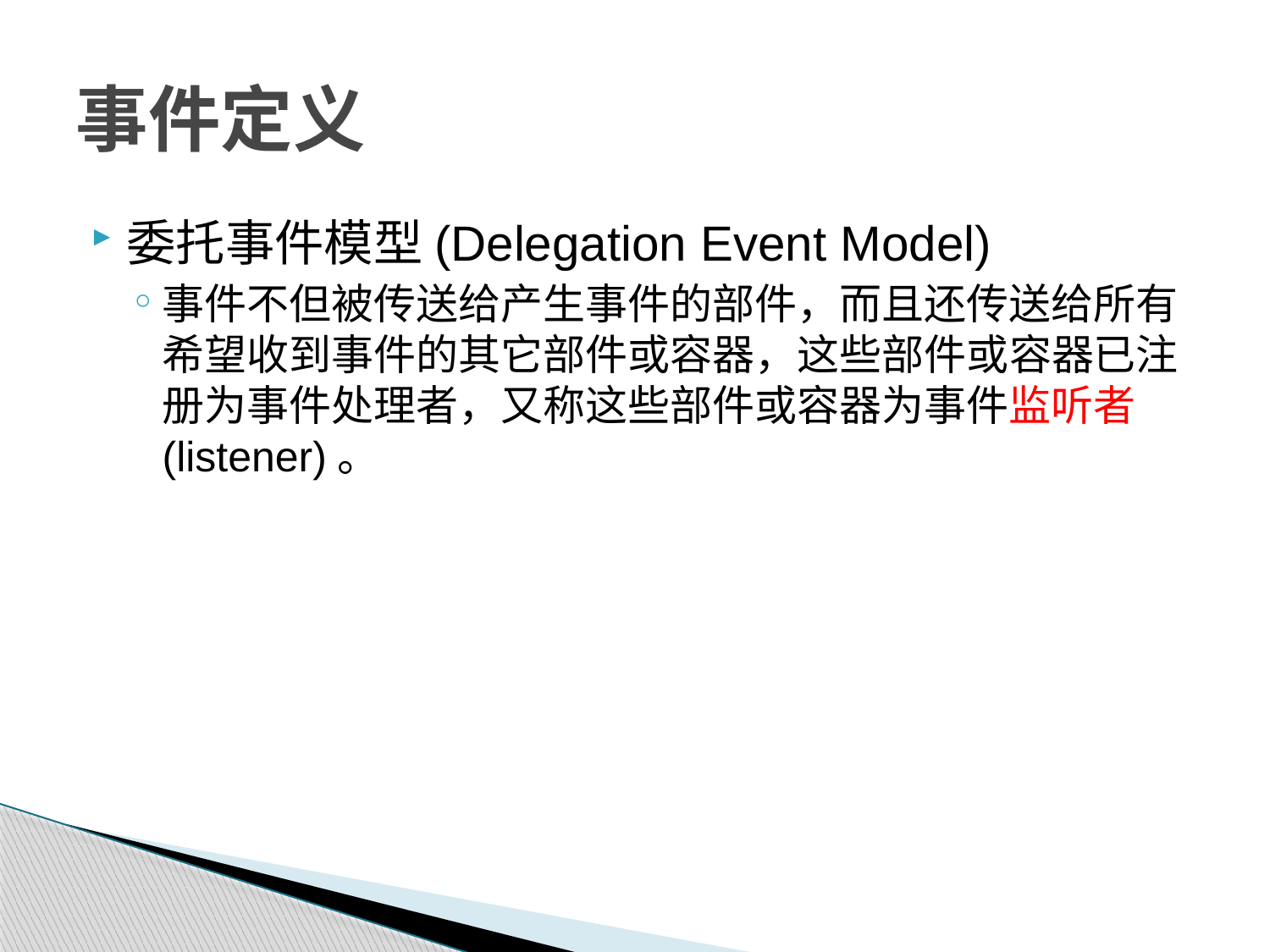

# 事件定义
委托事件模型(Delegation Event Model)
事件不但被传送给产生事件的部件，而且还传送给所有希望收到事件的其它部件或容器，这些部件或容器已注册为事件处理者，又称这些部件或容器为事件监听者(listener)。